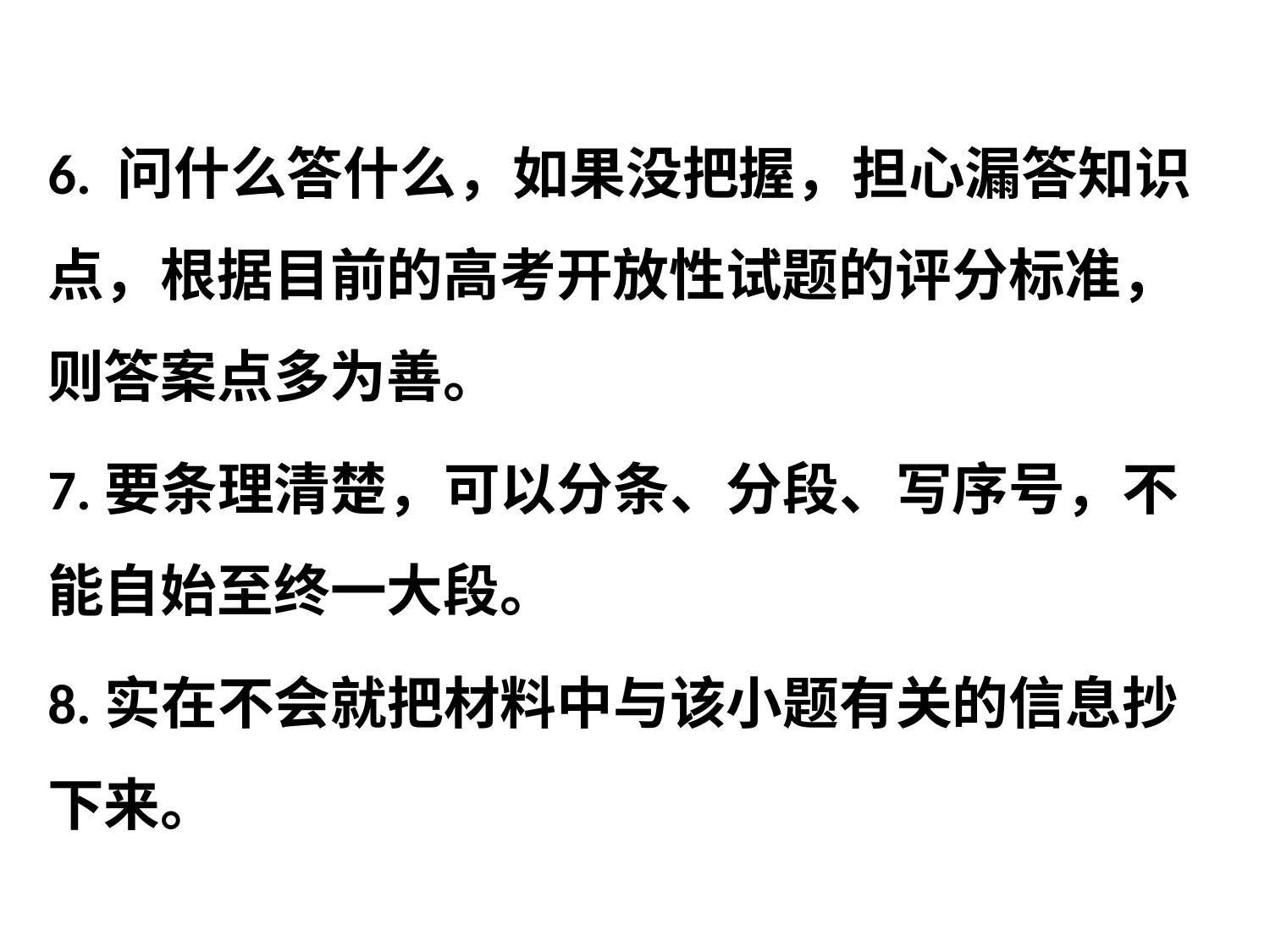

6. 问什么答什么，如果没把握，担心漏答知识点，根据目前的高考开放性试题的评分标准，则答案点多为善。
7.要条理清楚，可以分条、分段、写序号，不能自始至终一大段。
8.实在不会就把材料中与该小题有关的信息抄下来。